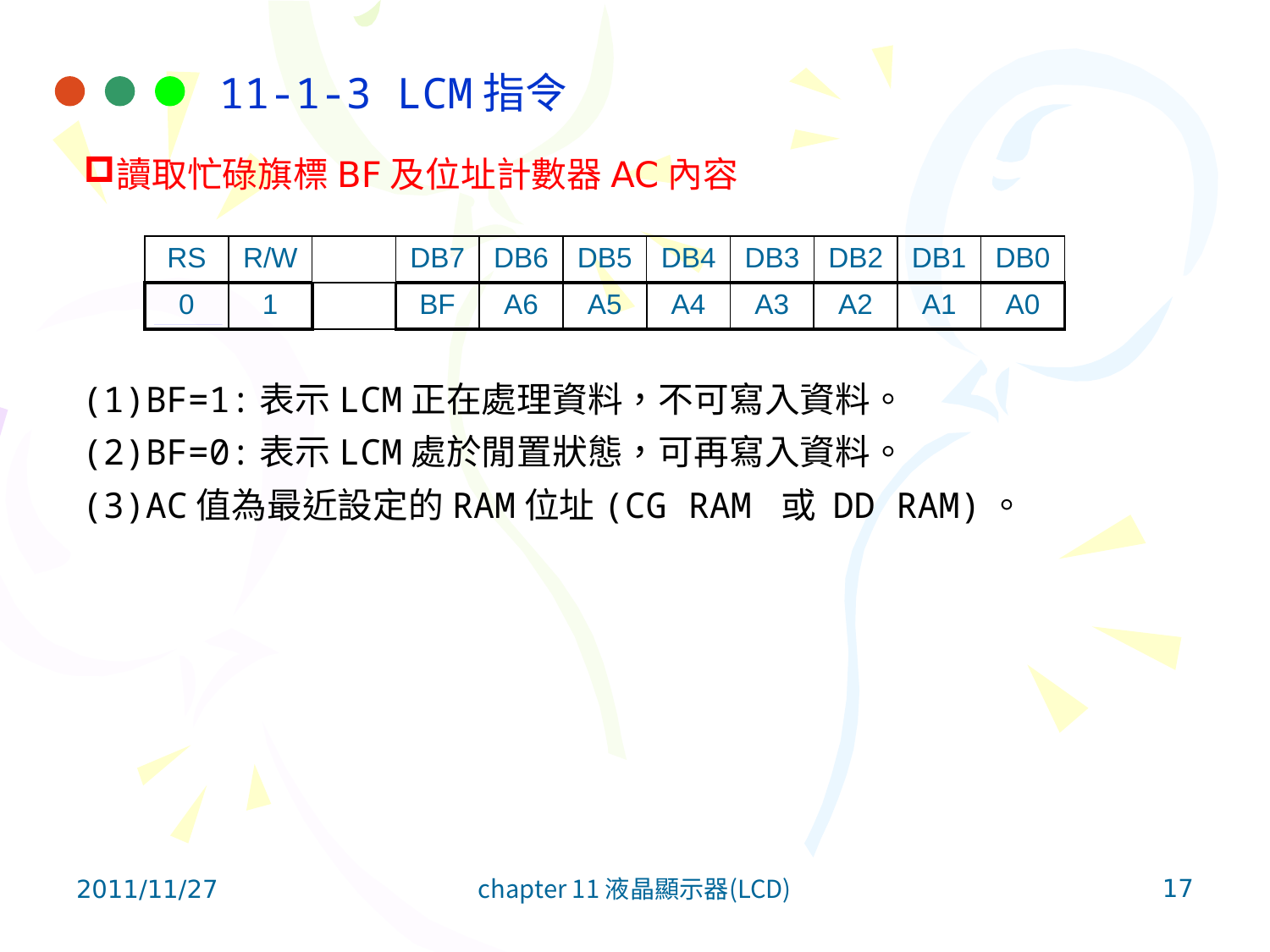

11-1-3 LCM指令

讀取忙碌旗標BF及位址計數器AC內容
| RS | R/W |  | DB7 | DB6 | DB5 | DB4 | DB3 | DB2 | DB1 | DB0 |
| --- | --- | --- | --- | --- | --- | --- | --- | --- | --- | --- |
| 0 | 1 |  | BF | A6 | A5 | A4 | A3 | A2 | A1 | A0 |

(1)BF=1:表示LCM正在處理資料，不可寫入資料。
(2)BF=0:表示LCM處於閒置狀態，可再寫入資料。
(3)AC值為最近設定的RAM位址(CG RAM 或 DD RAM)。

17
2011/11/27
chapter 11 液晶顯示器(LCD)